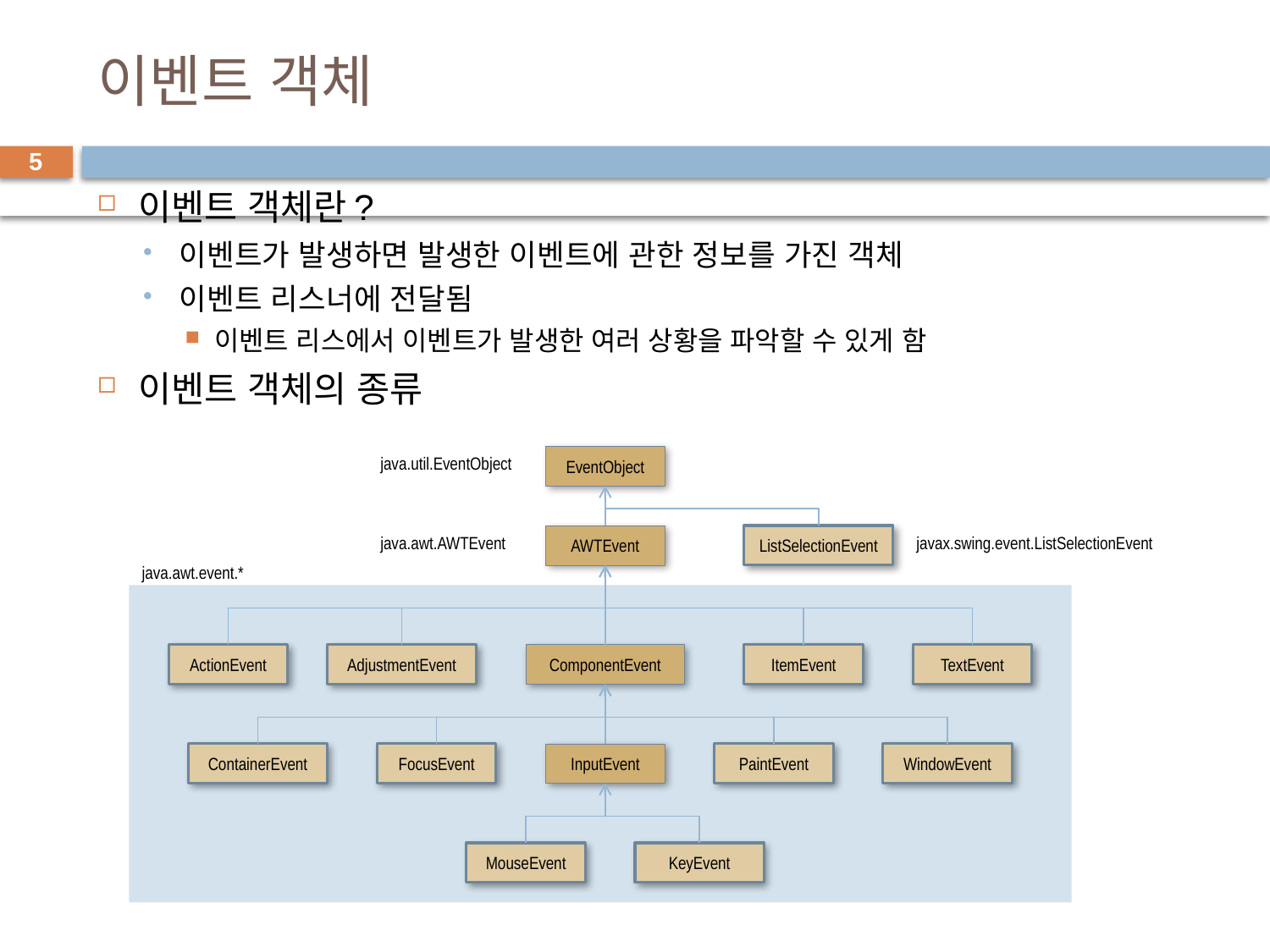

# 이벤트 객체
5
이벤트 객체란?
이벤트가 발생하면 발생한 이벤트에 관한 정보를 가진 객체
이벤트 리스너에 전달됨
이벤트 리스에서 이벤트가 발생한 여러 상황을 파악할 수 있게 함
이벤트 객체의 종류
java.util.EventObject
EventObject
java.awt.AWTEvent
AWTEvent
ListSelectionEvent
javax.swing.event.ListSelectionEvent
java.awt.event.*

ActionEvent
AdjustmentEvent
ComponentEvent
ItemEvent
TextEvent
ContainerEvent
FocusEvent
InputEvent
PaintEvent
WindowEvent
MouseEvent
KeyEvent